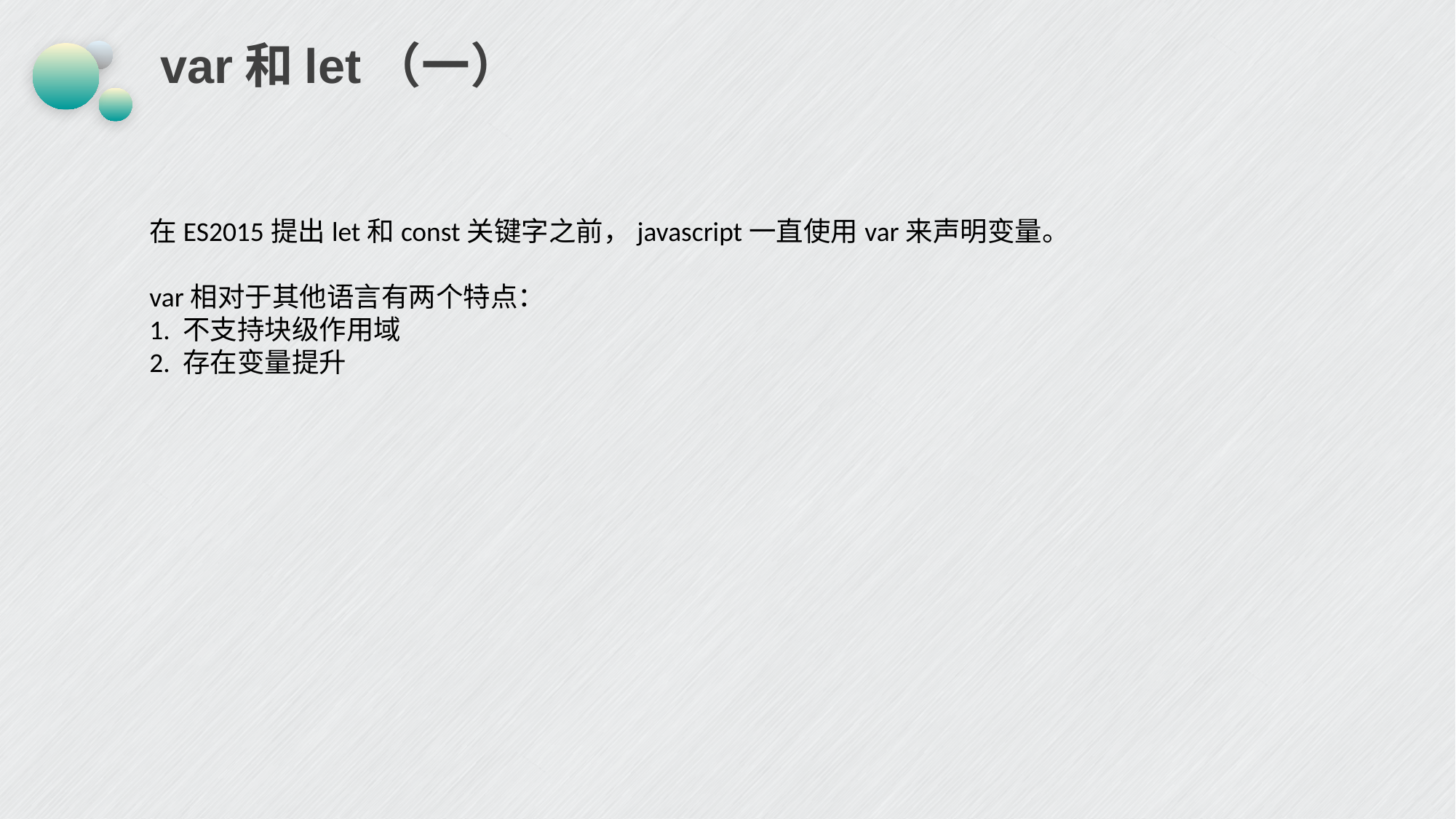

# var和let（一）

在ES2015提出let和const关键字之前，javascript一直使用var来声明变量。

var相对于其他语言有两个特点：
1. 不支持块级作用域
2. 存在变量提升